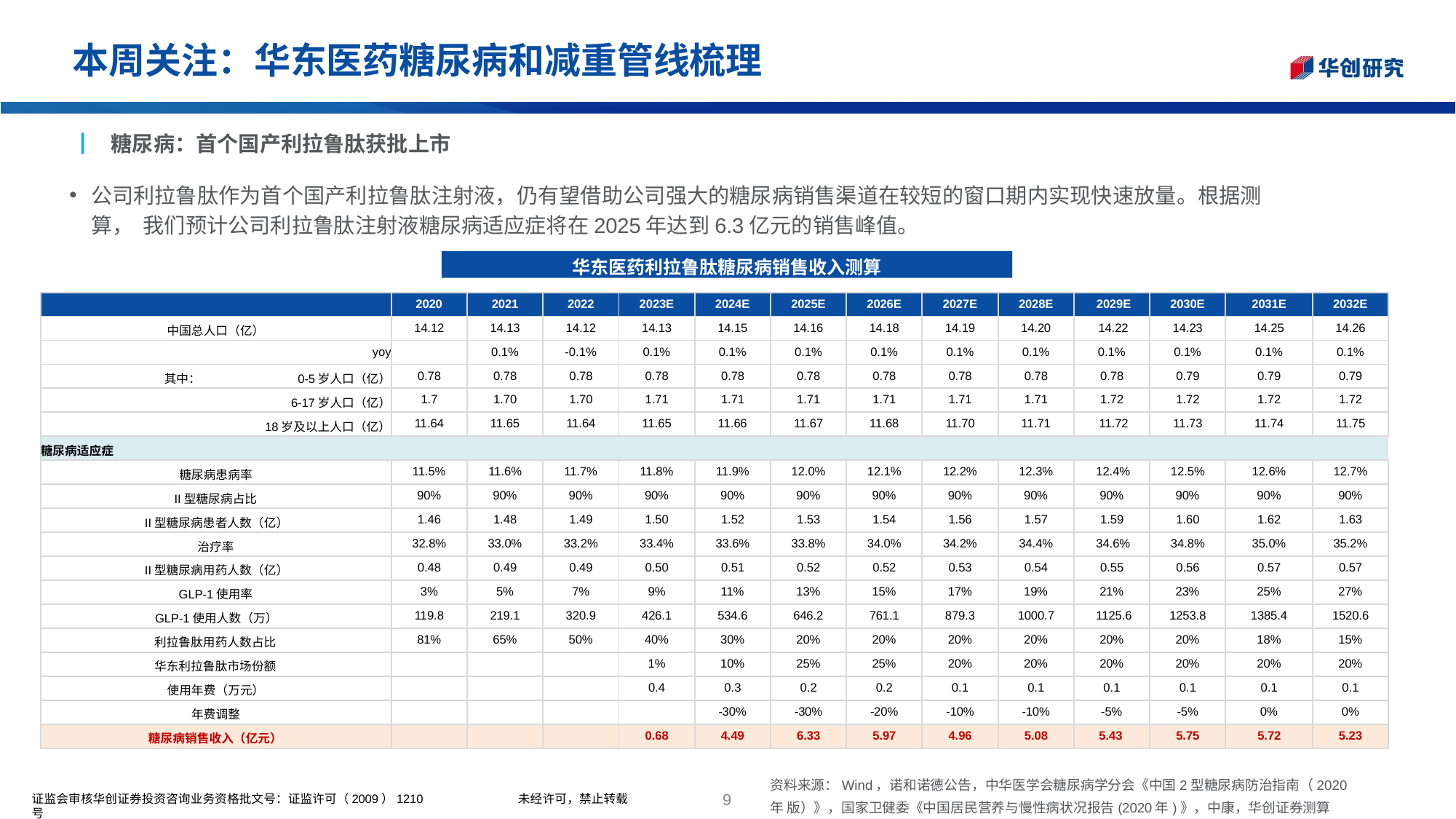

# 本周关注：华东医药糖尿病和减重管线梳理
┃	糖尿病：首个国产利拉鲁肽获批上市
公司利拉鲁肽作为首个国产利拉鲁肽注射液，仍有望借助公司强大的糖尿病销售渠道在较短的窗口期内实现快速放量。根据测算，  我们预计公司利拉鲁肽注射液糖尿病适应症将在2025年达到6.3亿元的销售峰值。
华东医药利拉鲁肽糖尿病销售收入测算
|  | 2020 | 2021 | 2022 | 2023E | 2024E | 2025E | 2026E | 2027E | 2028E | 2029E | 2030E | 2031E | 2032E |
| --- | --- | --- | --- | --- | --- | --- | --- | --- | --- | --- | --- | --- | --- |
| 中国总人口（亿） | 14.12 | 14.13 | 14.12 | 14.13 | 14.15 | 14.16 | 14.18 | 14.19 | 14.20 | 14.22 | 14.23 | 14.25 | 14.26 |
| yoy |  | 0.1% | -0.1% | 0.1% | 0.1% | 0.1% | 0.1% | 0.1% | 0.1% | 0.1% | 0.1% | 0.1% | 0.1% |
| 其中： 0-5岁人口（亿） | 0.78 | 0.78 | 0.78 | 0.78 | 0.78 | 0.78 | 0.78 | 0.78 | 0.78 | 0.78 | 0.79 | 0.79 | 0.79 |
| 6-17岁人口（亿） | 1.7 | 1.70 | 1.70 | 1.71 | 1.71 | 1.71 | 1.71 | 1.71 | 1.71 | 1.72 | 1.72 | 1.72 | 1.72 |
| 18岁及以上人口（亿） | 11.64 | 11.65 | 11.64 | 11.65 | 11.66 | 11.67 | 11.68 | 11.70 | 11.71 | 11.72 | 11.73 | 11.74 | 11.75 |
| 糖尿病适应症 |  |  |  |  |  |  |  |  |  |  |  |  |  |
| 糖尿病患病率 | 11.5% | 11.6% | 11.7% | 11.8% | 11.9% | 12.0% | 12.1% | 12.2% | 12.3% | 12.4% | 12.5% | 12.6% | 12.7% |
| II型糖尿病占比 | 90% | 90% | 90% | 90% | 90% | 90% | 90% | 90% | 90% | 90% | 90% | 90% | 90% |
| II型糖尿病患者人数（亿） | 1.46 | 1.48 | 1.49 | 1.50 | 1.52 | 1.53 | 1.54 | 1.56 | 1.57 | 1.59 | 1.60 | 1.62 | 1.63 |
| 治疗率 | 32.8% | 33.0% | 33.2% | 33.4% | 33.6% | 33.8% | 34.0% | 34.2% | 34.4% | 34.6% | 34.8% | 35.0% | 35.2% |
| II型糖尿病用药人数（亿） | 0.48 | 0.49 | 0.49 | 0.50 | 0.51 | 0.52 | 0.52 | 0.53 | 0.54 | 0.55 | 0.56 | 0.57 | 0.57 |
| GLP-1使用率 | 3% | 5% | 7% | 9% | 11% | 13% | 15% | 17% | 19% | 21% | 23% | 25% | 27% |
| GLP-1使用人数（万） | 119.8 | 219.1 | 320.9 | 426.1 | 534.6 | 646.2 | 761.1 | 879.3 | 1000.7 | 1125.6 | 1253.8 | 1385.4 | 1520.6 |
| 利拉鲁肽用药人数占比 | 81% | 65% | 50% | 40% | 30% | 20% | 20% | 20% | 20% | 20% | 20% | 18% | 15% |
| 华东利拉鲁肽市场份额 |  |  |  | 1% | 10% | 25% | 25% | 20% | 20% | 20% | 20% | 20% | 20% |
| 使用年费（万元） |  |  |  | 0.4 | 0.3 | 0.2 | 0.2 | 0.1 | 0.1 | 0.1 | 0.1 | 0.1 | 0.1 |
| 年费调整 |  |  |  |  | -30% | -30% | -20% | -10% | -10% | -5% | -5% | 0% | 0% |
| 糖尿病销售收入（亿元） |  |  |  | 0.68 | 4.49 | 6.33 | 5.97 | 4.96 | 5.08 | 5.43 | 5.75 | 5.72 | 5.23 |
资料来源：Wind，诺和诺德公告，中华医学会糖尿病学分会《中国2型糖尿病防治指南（2020年 版）》，国家卫健委《中国居民营养与慢性病状况报告(2020年)》，中康，华创证券测算
9
证监会审核华创证券投资咨询业务资格批文号：证监许可（2009）1210 号
未经许可，禁止转载